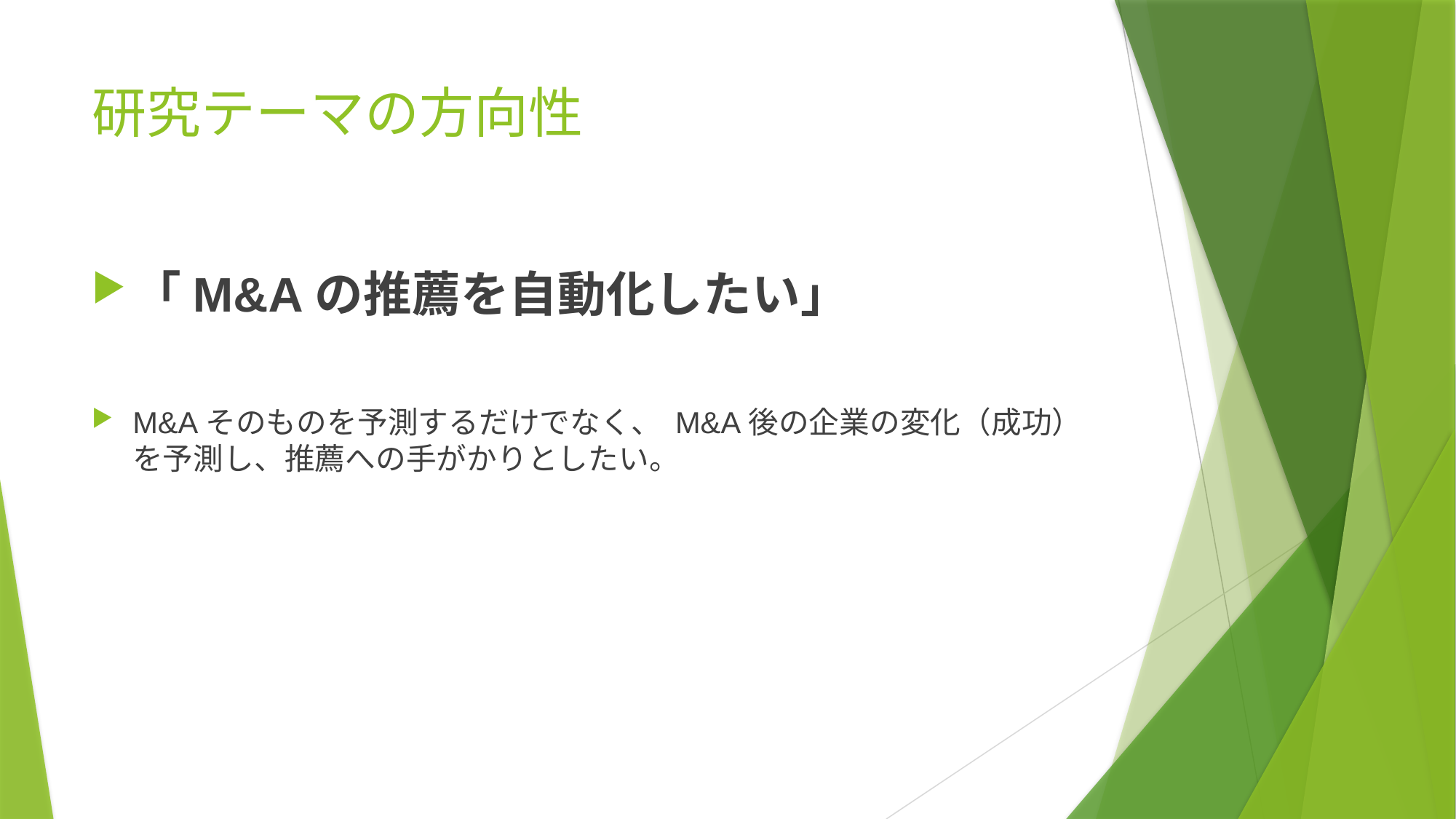

# 研究テーマの方向性
「M&Aの推薦を自動化したい」

M&Aそのものを予測するだけでなく、 M&A後の企業の変化（成功）を予測し、推薦への手がかりとしたい。